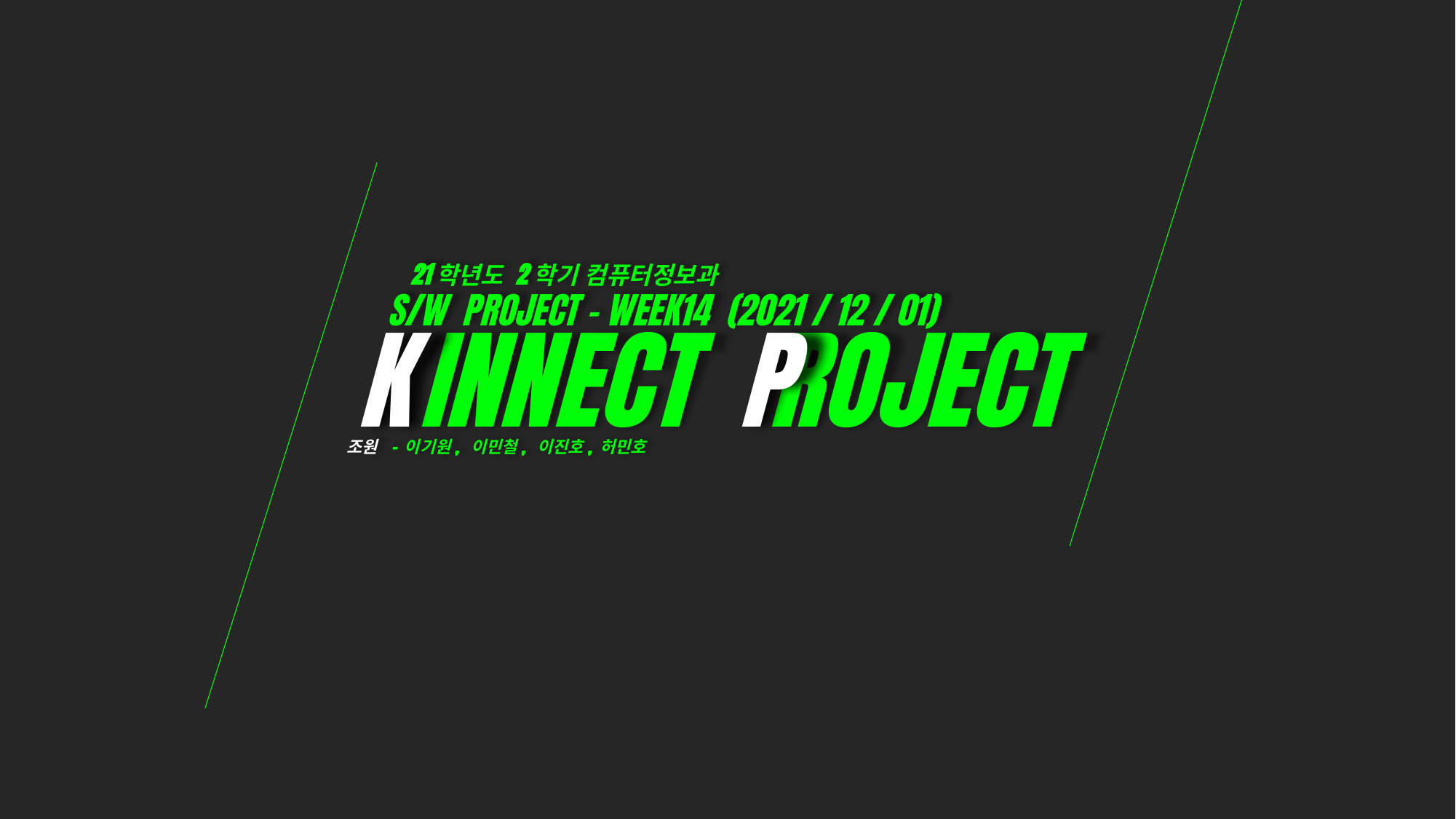

21학년도 2학기 컴퓨터정보과
S/W  PROJECT - WEEK14  (2021 / 12 / 01)
P
INNECT   ROJECT
K
조원  - 이기원,  이민철,  이진호, 허민호